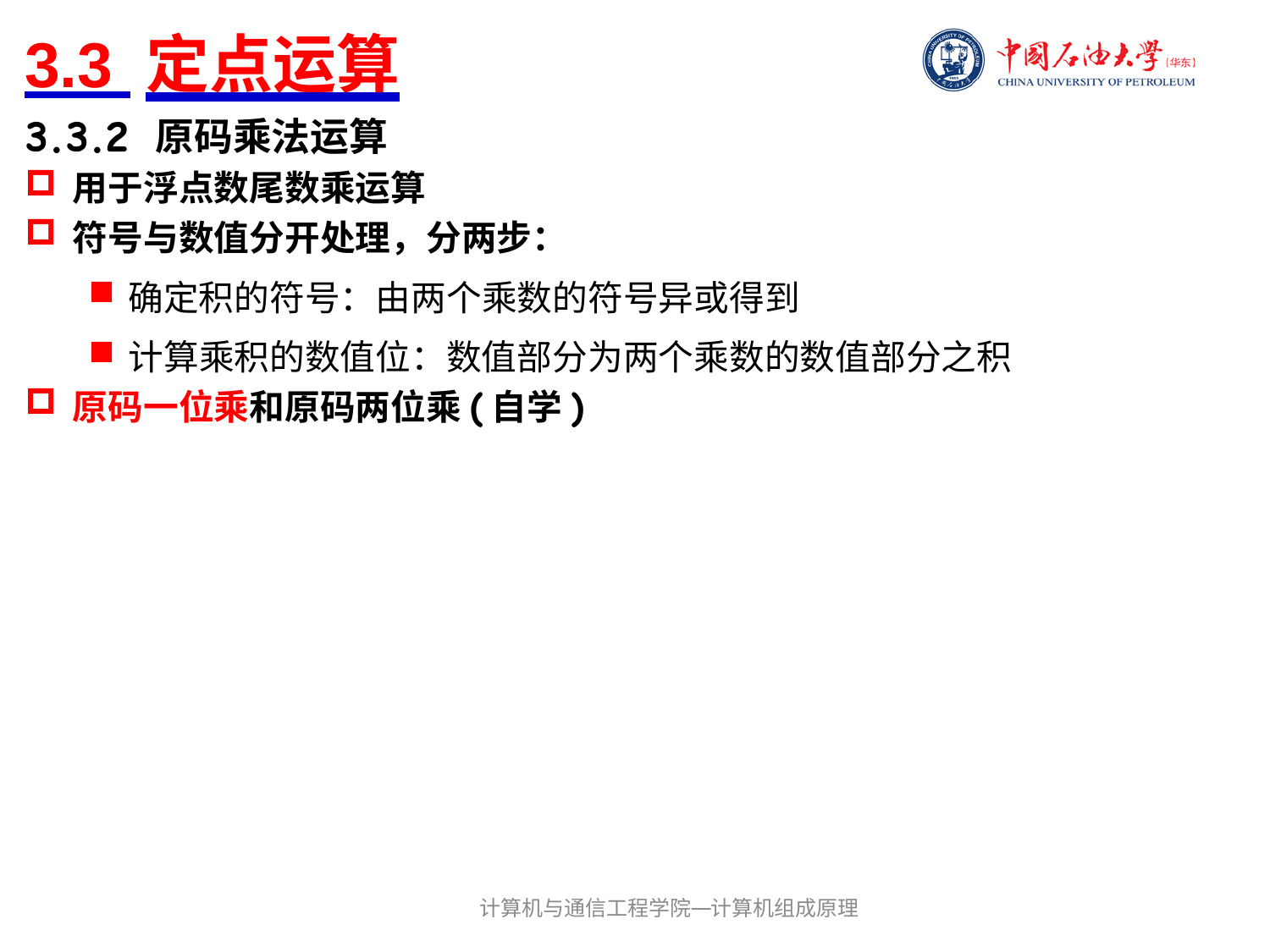

# 3.3 定点运算
3.3.2 原码乘法运算
用于浮点数尾数乘运算
符号与数值分开处理，分两步：
确定积的符号：由两个乘数的符号异或得到
计算乘积的数值位：数值部分为两个乘数的数值部分之积
原码一位乘和原码两位乘(自学)

计算机与通信工程学院—计算机组成原理
55